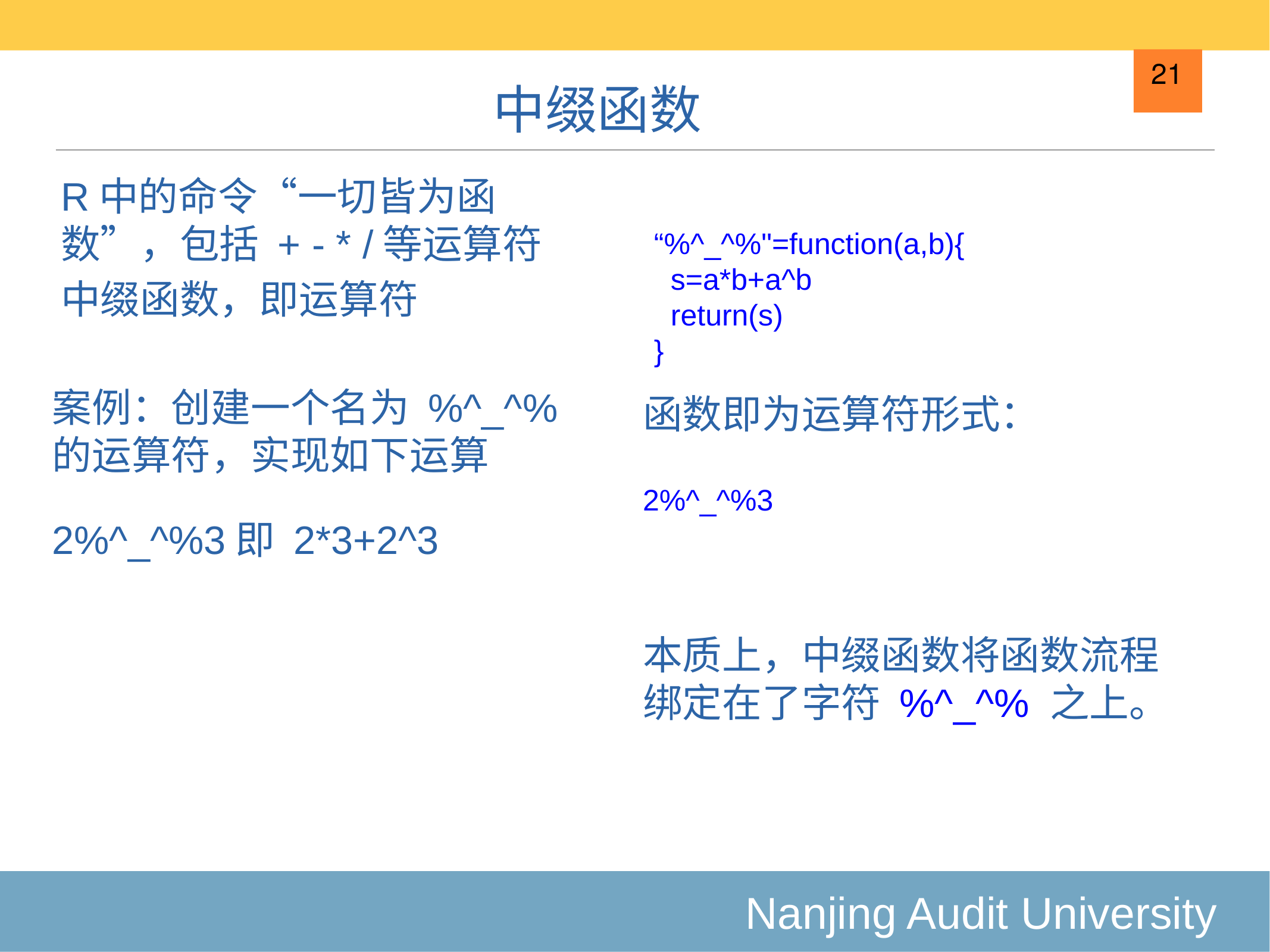

# 中缀函数
21
R中的命令“一切皆为函数”，包括 + - * /等运算符
中缀函数，即运算符
“%^_^%"=function(a,b){
  s=a*b+a^b
  return(s)
}
案例：创建一个名为 %^_^%的运算符，实现如下运算
2%^_^%3即 2*3+2^3
函数即为运算符形式：
2%^_^%3
本质上，中缀函数将函数流程绑定在了字符 %^_^% 之上。